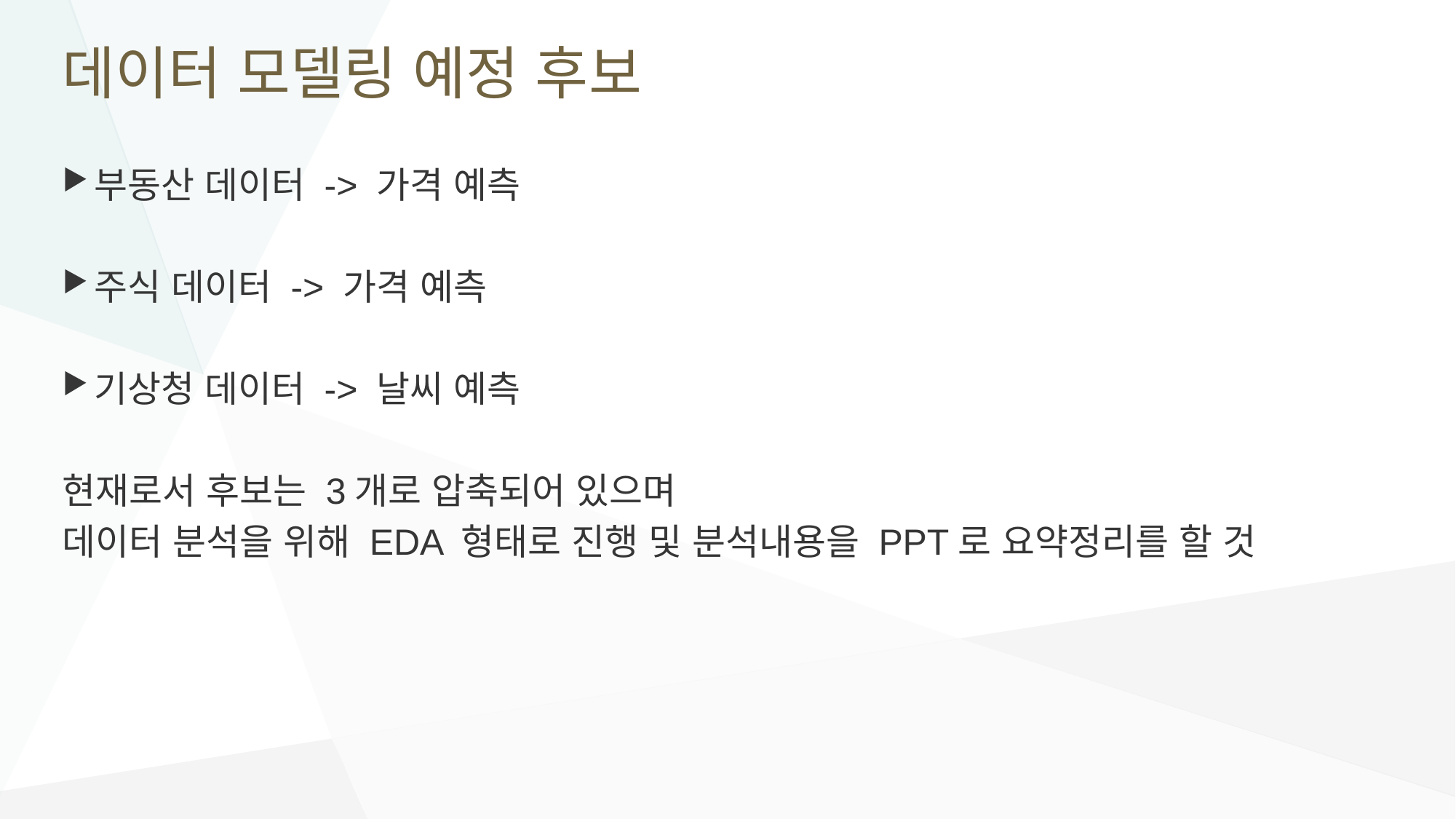

# 데이터 모델링 예정 후보
부동산 데이터 -> 가격 예측

주식 데이터 -> 가격 예측

기상청 데이터 -> 날씨 예측

현재로서 후보는 3개로 압축되어 있으며
데이터 분석을 위해 EDA 형태로 진행 및 분석내용을 PPT로 요약정리를 할 것